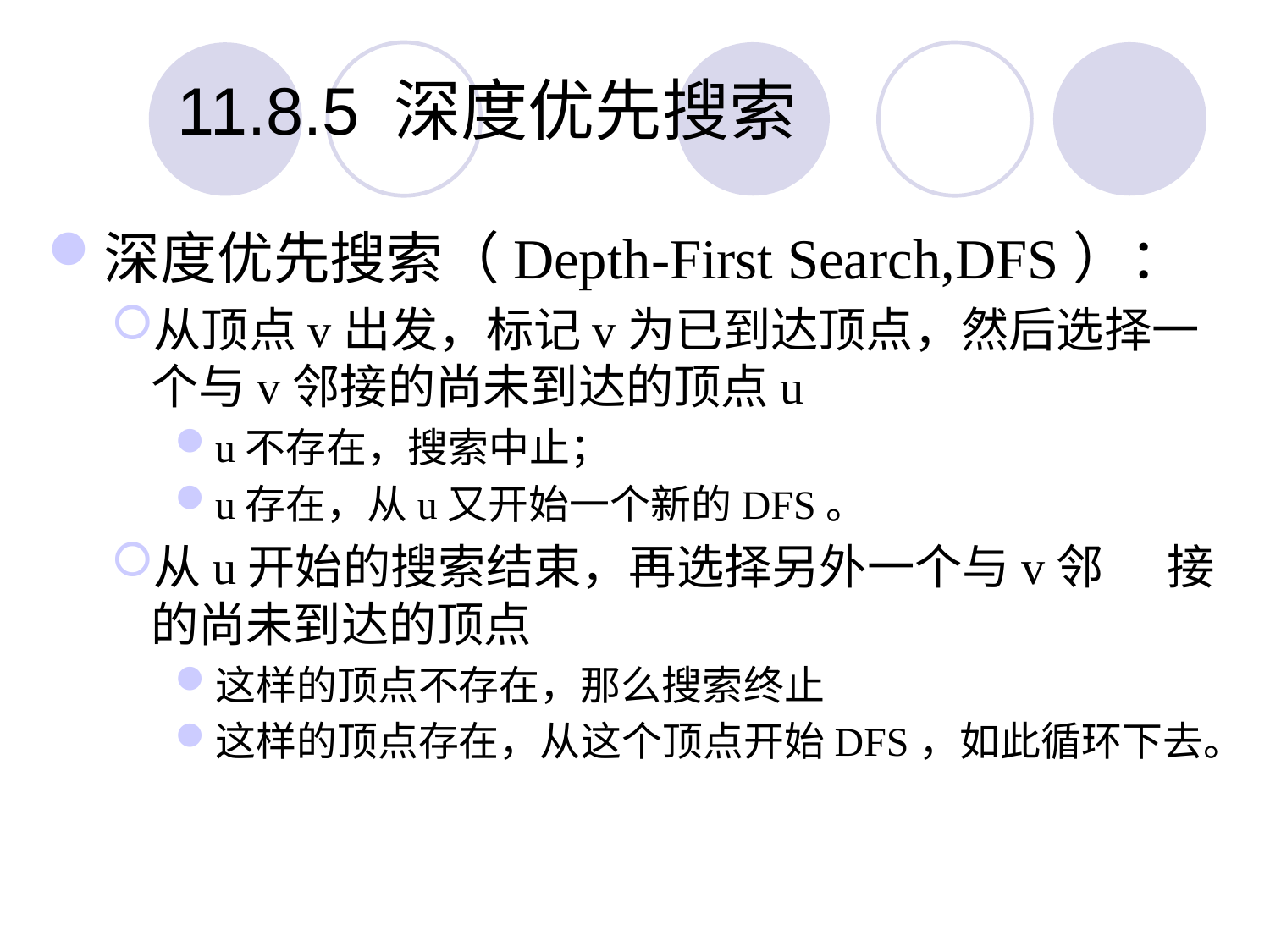

11.8.5 深度优先搜索
42

深度优先搜索（Depth-First Search,DFS）：
从顶点v出发，标记v为已到达顶点，然后选择一个与v邻接的尚未到达的顶点u
u不存在，搜索中止；
u存在，从u又开始一个新的DFS。
从u开始的搜索结束，再选择另外一个与v邻	接的尚未到达的顶点
这样的顶点不存在，那么搜索终止
这样的顶点存在，从这个顶点开始DFS，如此循环下去。